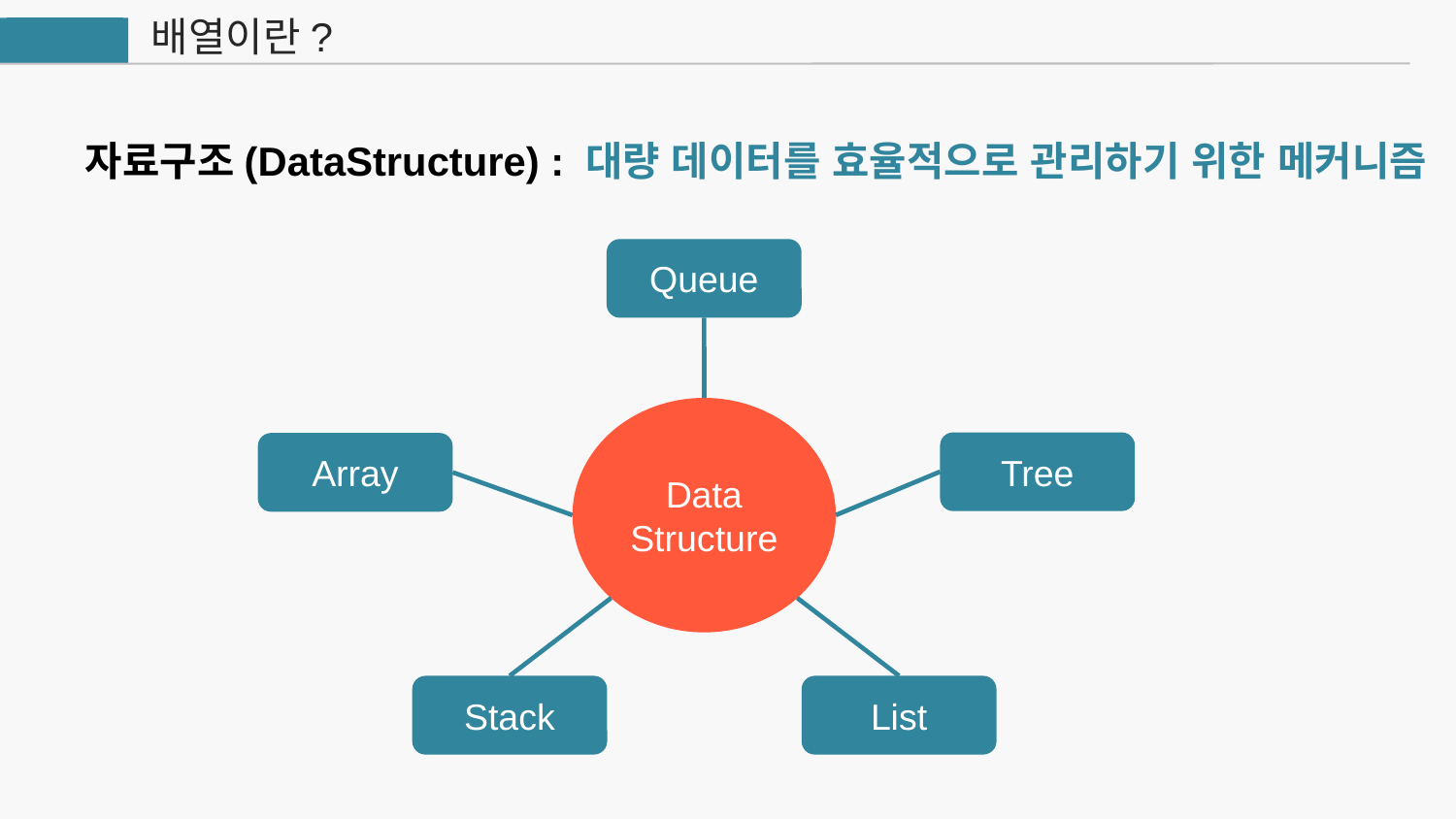

배열이란?

자바
자료구조(DataStructure) : 대량 데이터를 효율적으로 관리하기 위한 메커니즘
Queue
Data
Structure
Tree
Array
Stack
List